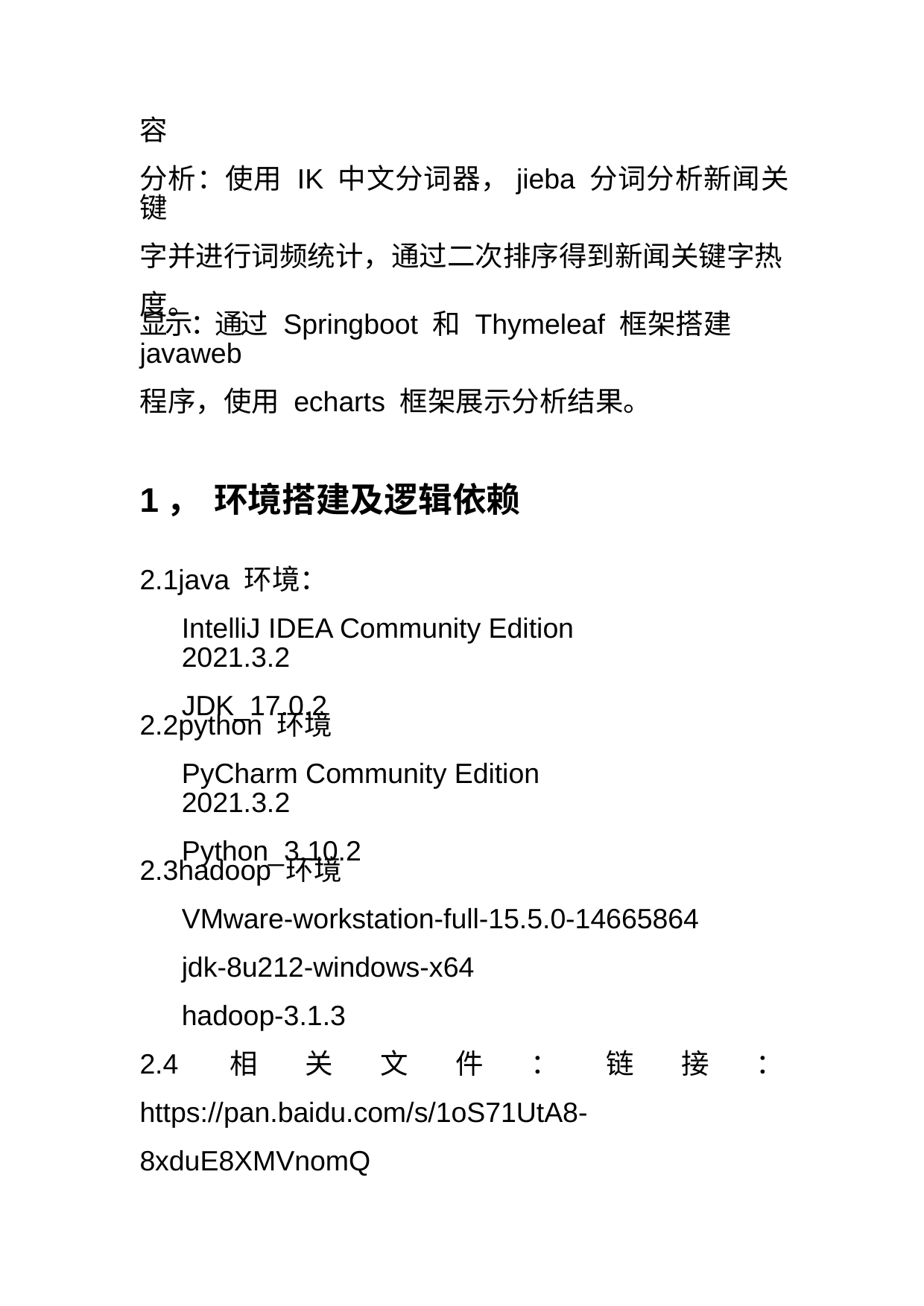

容
分析：使用 IK 中文分词器，jieba 分词分析新闻关键
字并进行词频统计，通过二次排序得到新闻关键字热
度。
显示：通过 Springboot 和 Thymeleaf 框架搭建 javaweb
程序，使用 echarts 框架展示分析结果。
1， 环境搭建及逻辑依赖
2.1java 环境：
IntelliJ IDEA Community Edition 2021.3.2
JDK_17.0.2
2.2python 环境
PyCharm Community Edition 2021.3.2
Python_3.10.2
2.3hadoop 环境
VMware-workstation-full-15.5.0-14665864
jdk-8u212-windows-x64
hadoop-3.1.3
2.4
相
关
文
件
：
链
接
：
https://pan.baidu.com/s/1oS71UtA8-
8xduE8XMVnomQ